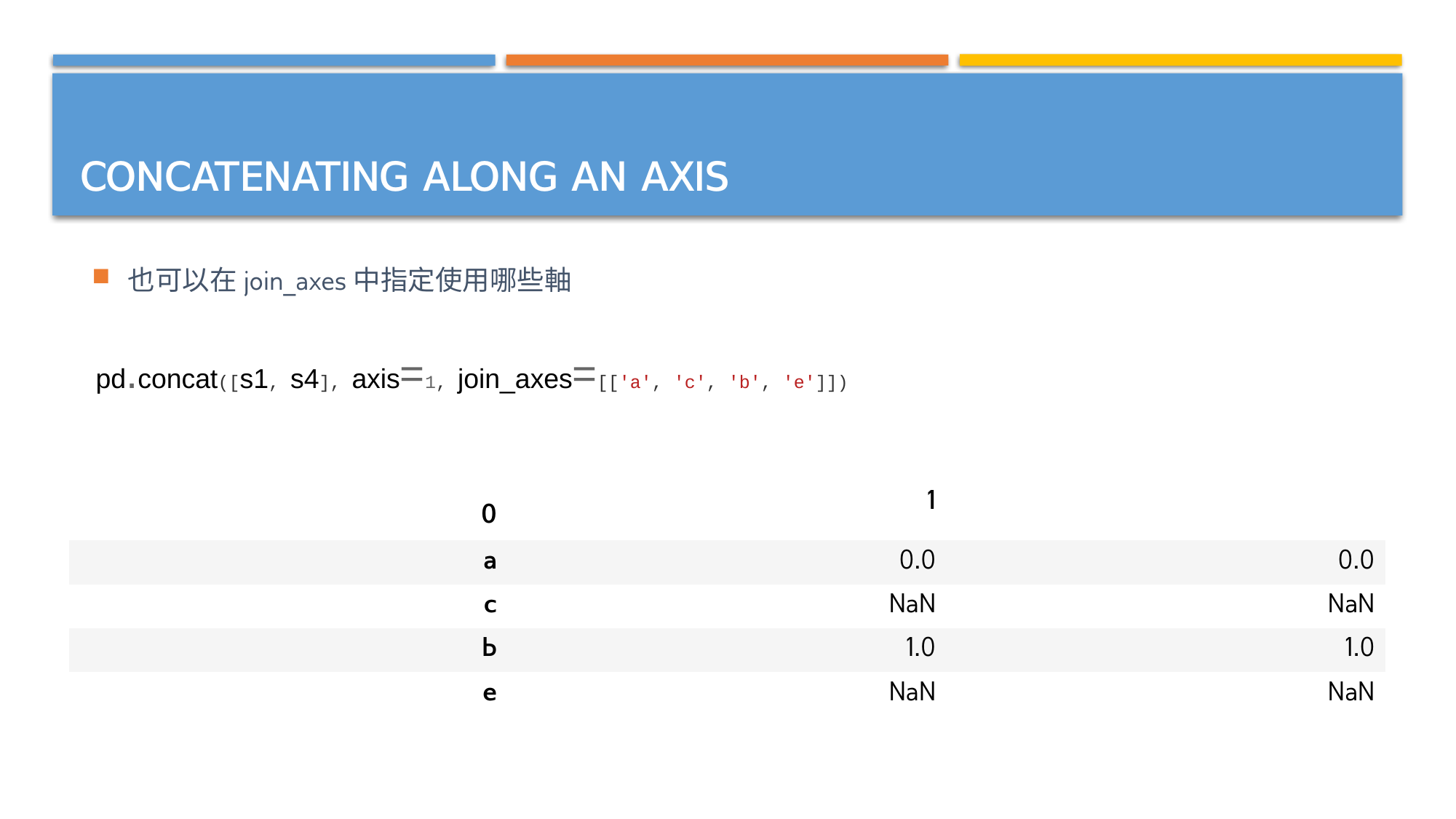

也可以在join_axes中指定使用哪些軸
# Concatenating Along an Axis
pd.concat([s1, s4], axis=1, join_axes=[['a', 'c', 'b', 'e']])
| 0 | 1 |  |
| --- | --- | --- |
| a | 0.0 | 0.0 |
| c | NaN | NaN |
| b | 1.0 | 1.0 |
| e | NaN | NaN |